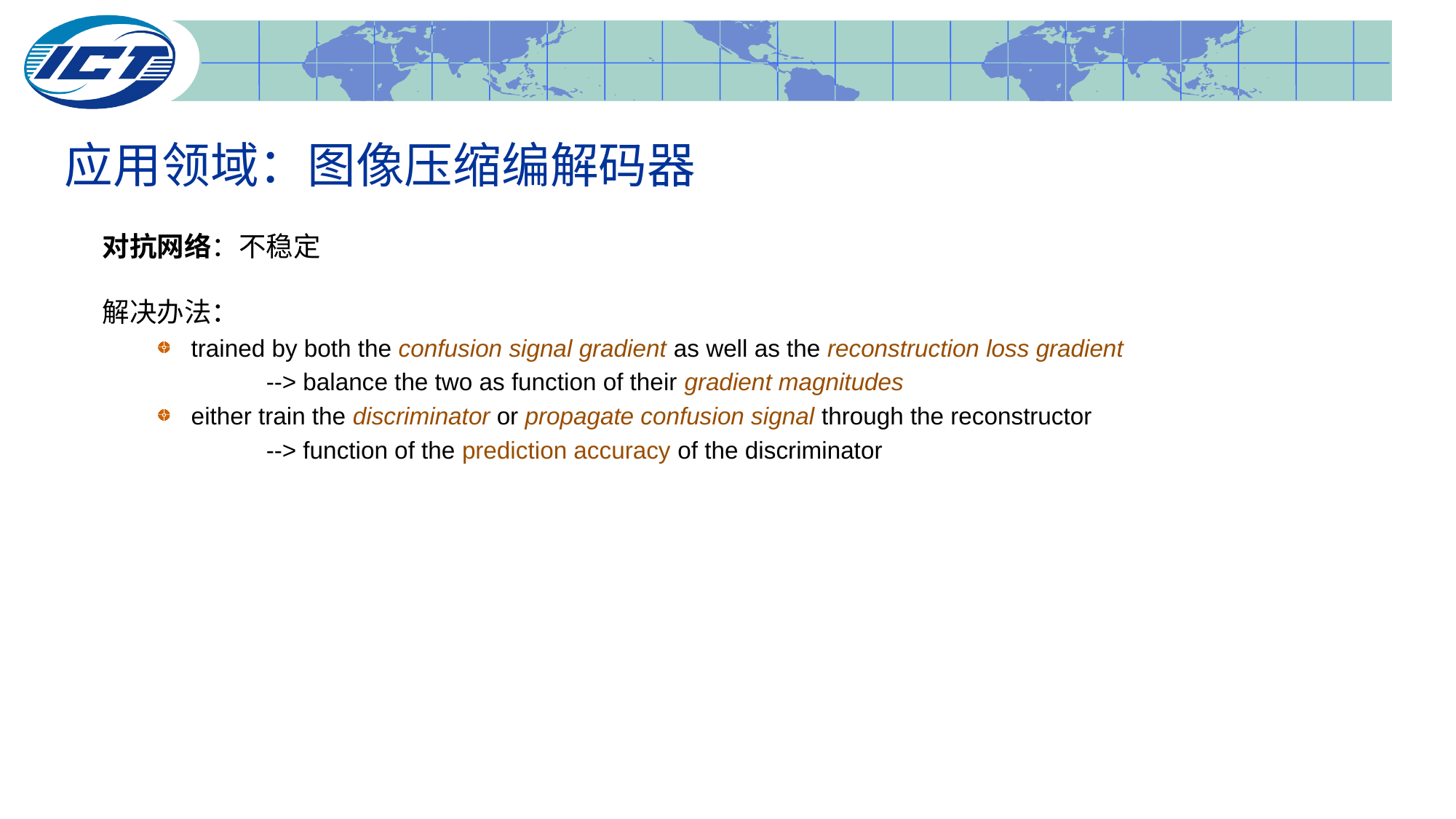

# 应用领域：图像压缩编解码器
对抗网络：不稳定

解决办法：
trained by both the confusion signal gradient as well as the reconstruction loss gradient
	--> balance the two as function of their gradient magnitudes
either train the discriminator or propagate confusion signal through the reconstructor
	--> function of the prediction accuracy of the discriminator

11